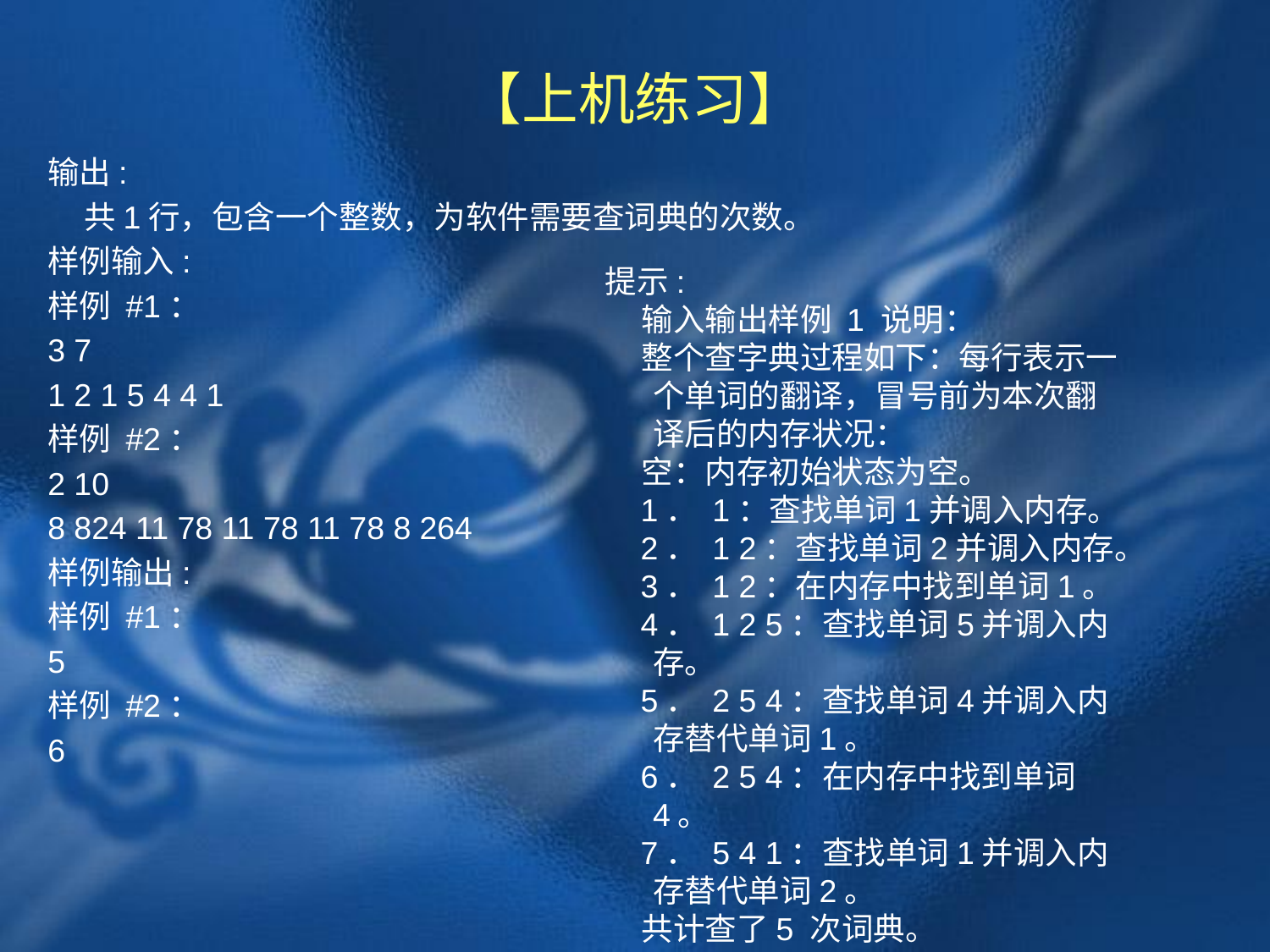

# 【上机练习】
输出:
    共1行，包含一个整数，为软件需要查词典的次数。
样例输入:
样例 #1：
3 7
1 2 1 5 4 4 1
样例 #2：
2 10
8 824 11 78 11 78 11 78 8 264
样例输出:
样例 #1：
5
样例 #2：
6

提示:
    输入输出样例 1 说明：
    整个查字典过程如下：每行表示一个单词的翻译，冒号前为本次翻译后的内存状况：
    空：内存初始状态为空。
    1． 1：查找单词1并调入内存。
    2． 1 2：查找单词2并调入内存。
    3． 1 2：在内存中找到单词1。
    4． 1 2 5：查找单词5并调入内存。
    5． 2 5 4：查找单词4并调入内存替代单词1。
    6． 2 5 4：在内存中找到单词4。
    7． 5 4 1：查找单词1并调入内存替代单词2。
    共计查了5 次词典。